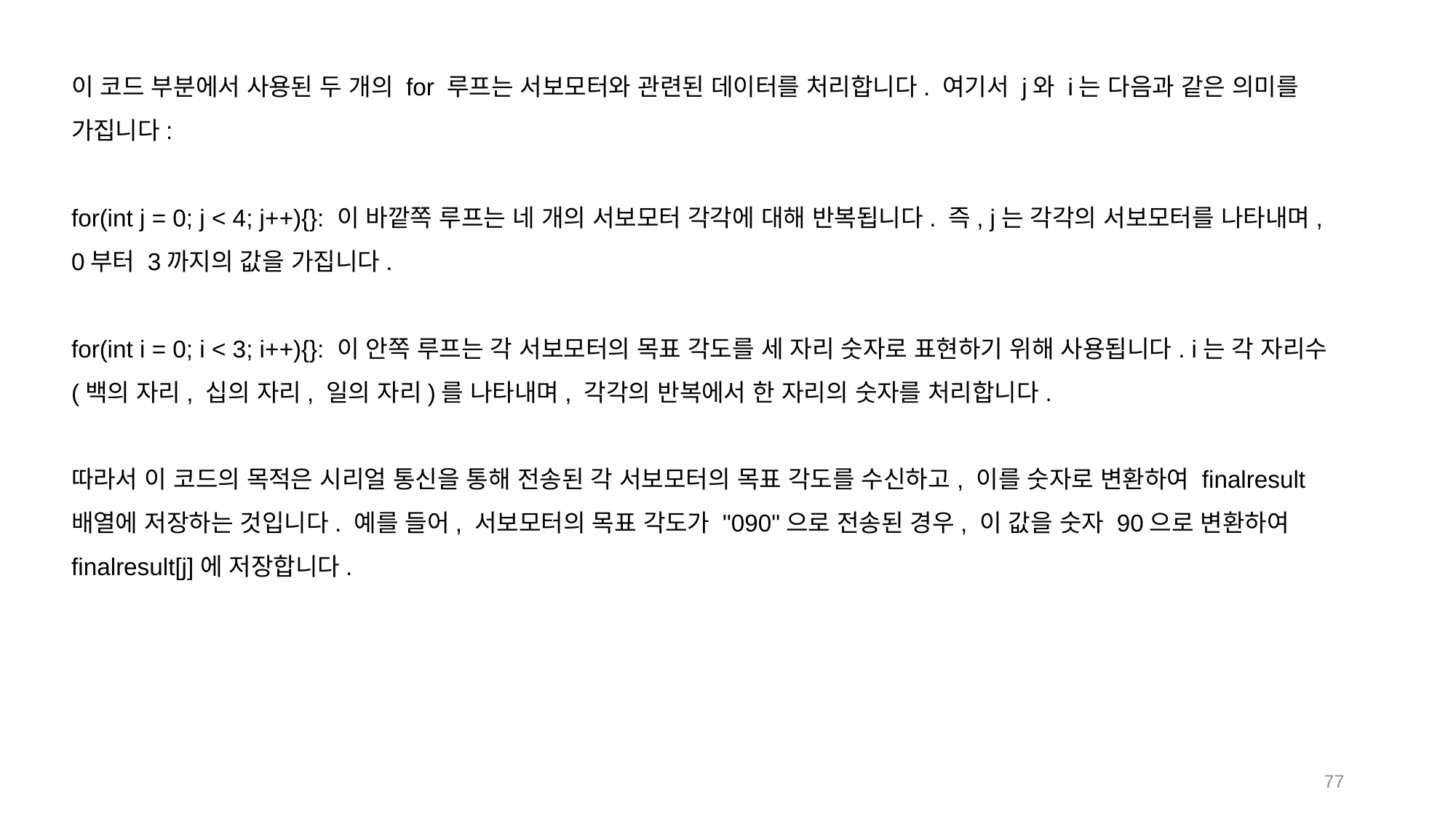

이 코드 부분에서 사용된 두 개의 for 루프는 서보모터와 관련된 데이터를 처리합니다. 여기서 j와 i는 다음과 같은 의미를 가집니다:

for(int j = 0; j < 4; j++){}: 이 바깥쪽 루프는 네 개의 서보모터 각각에 대해 반복됩니다. 즉, j는 각각의 서보모터를 나타내며, 0부터 3까지의 값을 가집니다.

for(int i = 0; i < 3; i++){}: 이 안쪽 루프는 각 서보모터의 목표 각도를 세 자리 숫자로 표현하기 위해 사용됩니다. i는 각 자리수(백의 자리, 십의 자리, 일의 자리)를 나타내며, 각각의 반복에서 한 자리의 숫자를 처리합니다.

따라서 이 코드의 목적은 시리얼 통신을 통해 전송된 각 서보모터의 목표 각도를 수신하고, 이를 숫자로 변환하여 finalresult 배열에 저장하는 것입니다. 예를 들어, 서보모터의 목표 각도가 "090"으로 전송된 경우, 이 값을 숫자 90으로 변환하여 finalresult[j]에 저장합니다.
77